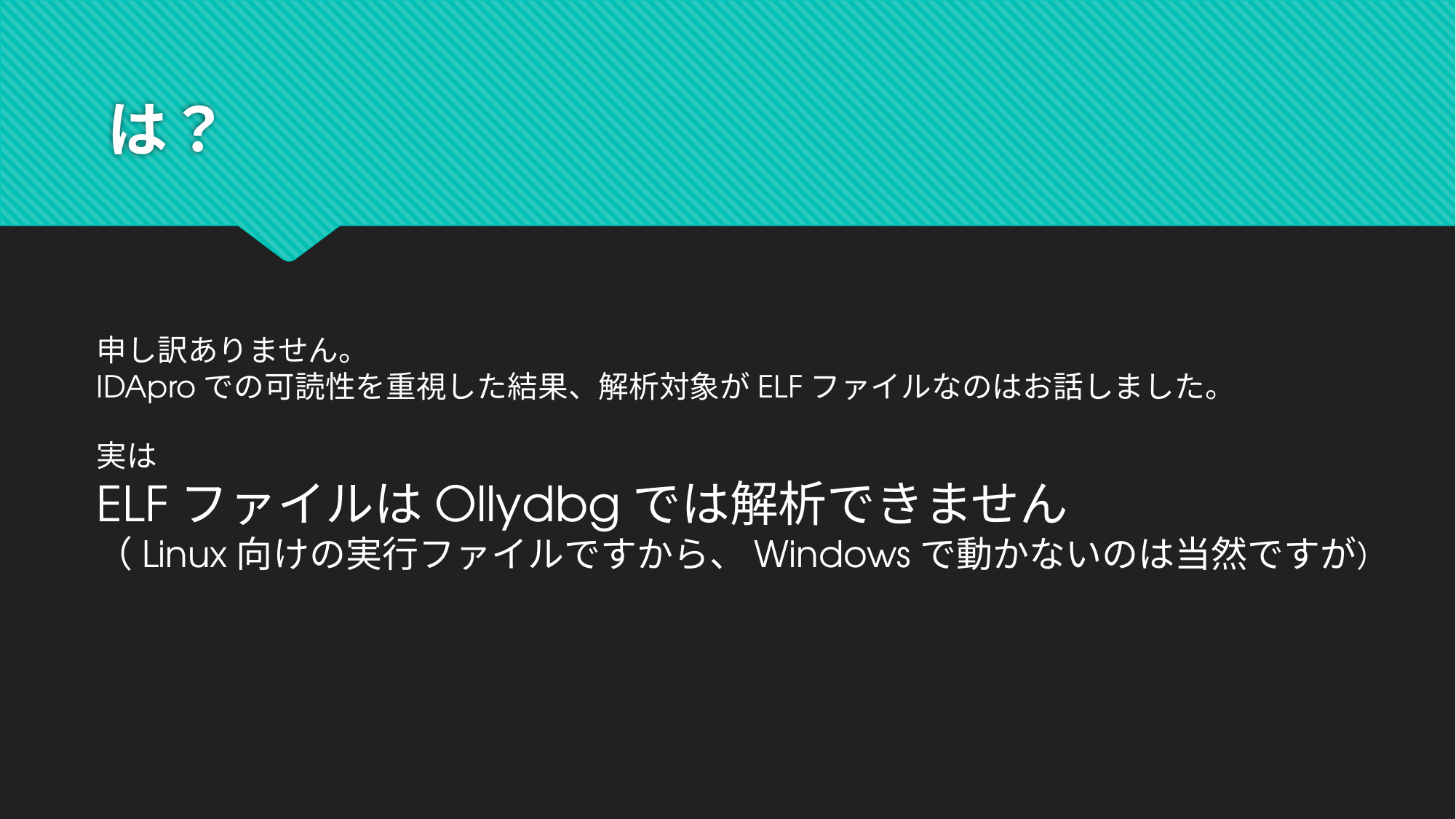

# は？
申し訳ありません。
IDAproでの可読性を重視した結果、解析対象がELFファイルなのはお話しました。

実は
ELFファイルはOllydbgでは解析できません
（Linux向けの実行ファイルですから、Windowsで動かないのは当然ですが）